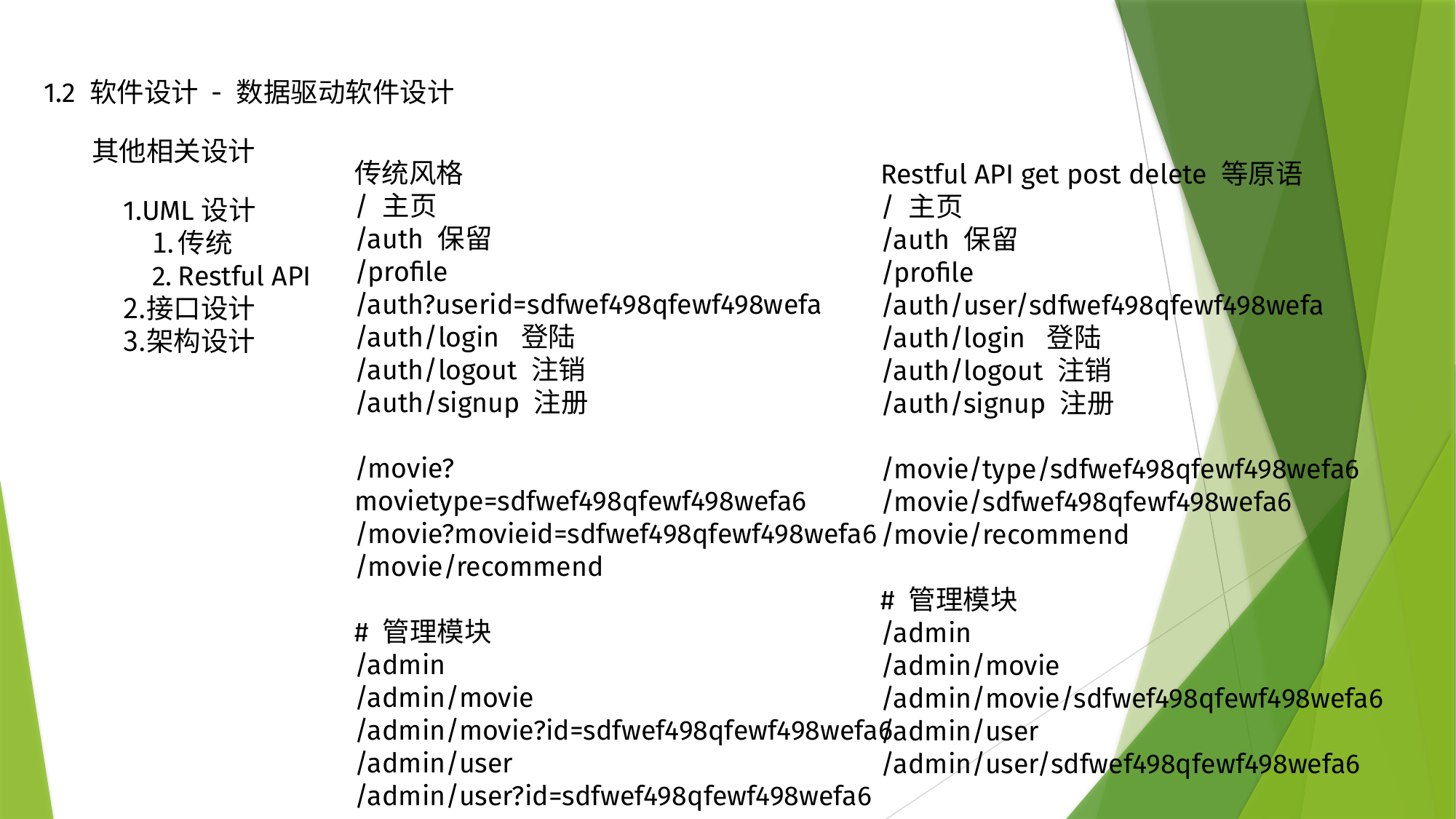

1.2 软件设计 - 数据驱动软件设计
其他相关设计
传统风格
/ 主页
/auth 保留
/profile
/auth?userid=sdfwef498qfewf498wefa
/auth/login  登陆
/auth/logout 注销
/auth/signup 注册

/movie?movietype=sdfwef498qfewf498wefa6
/movie?movieid=sdfwef498qfewf498wefa6
/movie/recommend

# 管理模块
/admin
/admin/movie
/admin/movie?id=sdfwef498qfewf498wefa6
/admin/user
/admin/user?id=sdfwef498qfewf498wefa6
Restful API get post delete 等原语
/ 主页
/auth 保留
/profile
/auth/user/sdfwef498qfewf498wefa
/auth/login  登陆
/auth/logout 注销
/auth/signup 注册

/movie/type/sdfwef498qfewf498wefa6
/movie/sdfwef498qfewf498wefa6
/movie/recommend

# 管理模块
/admin
/admin/movie
/admin/movie/sdfwef498qfewf498wefa6
/admin/user
/admin/user/sdfwef498qfewf498wefa6
UML设计
传统
Restful API
接口设计
架构设计